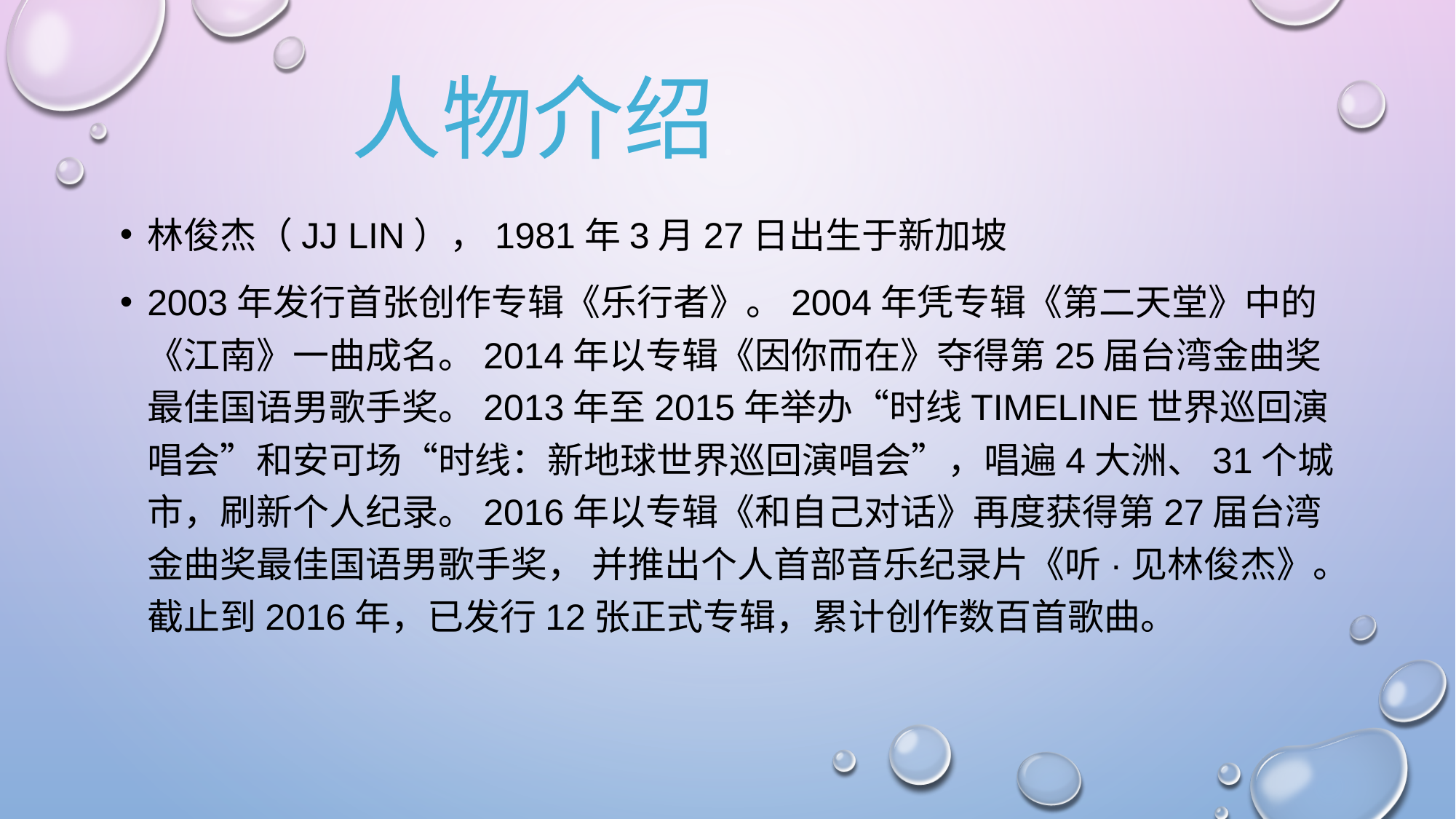

人物介绍
林俊杰（JJ Lin），1981年3月27日出生于新加坡
2003年发行首张创作专辑《乐行者》。2004年凭专辑《第二天堂》中的《江南》一曲成名。2014年以专辑《因你而在》夺得第25届台湾金曲奖最佳国语男歌手奖。2013年至2015年举办“时线Timeline世界巡回演唱会”和安可场“时线：新地球世界巡回演唱会”，唱遍4大洲、31个城市，刷新个人纪录。2016年以专辑《和自己对话》再度获得第27届台湾金曲奖最佳国语男歌手奖， 并推出个人首部音乐纪录片《听·见林俊杰》。截止到2016年，已发行12张正式专辑，累计创作数百首歌曲。